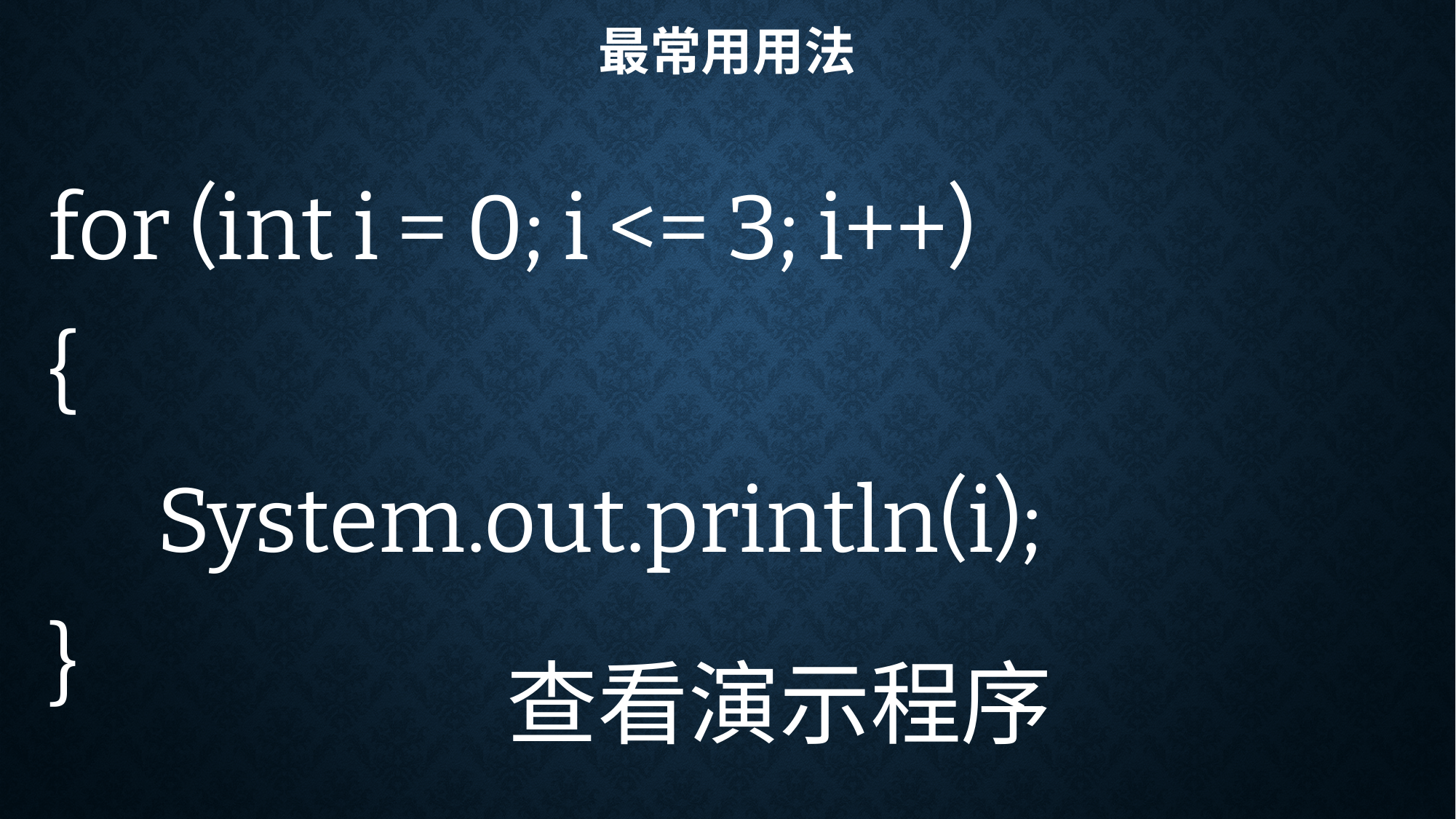

# 最常用用法
for (int i = 0; i <= 3; i++)
{
	System.out.println(i);
}
查看演示程序